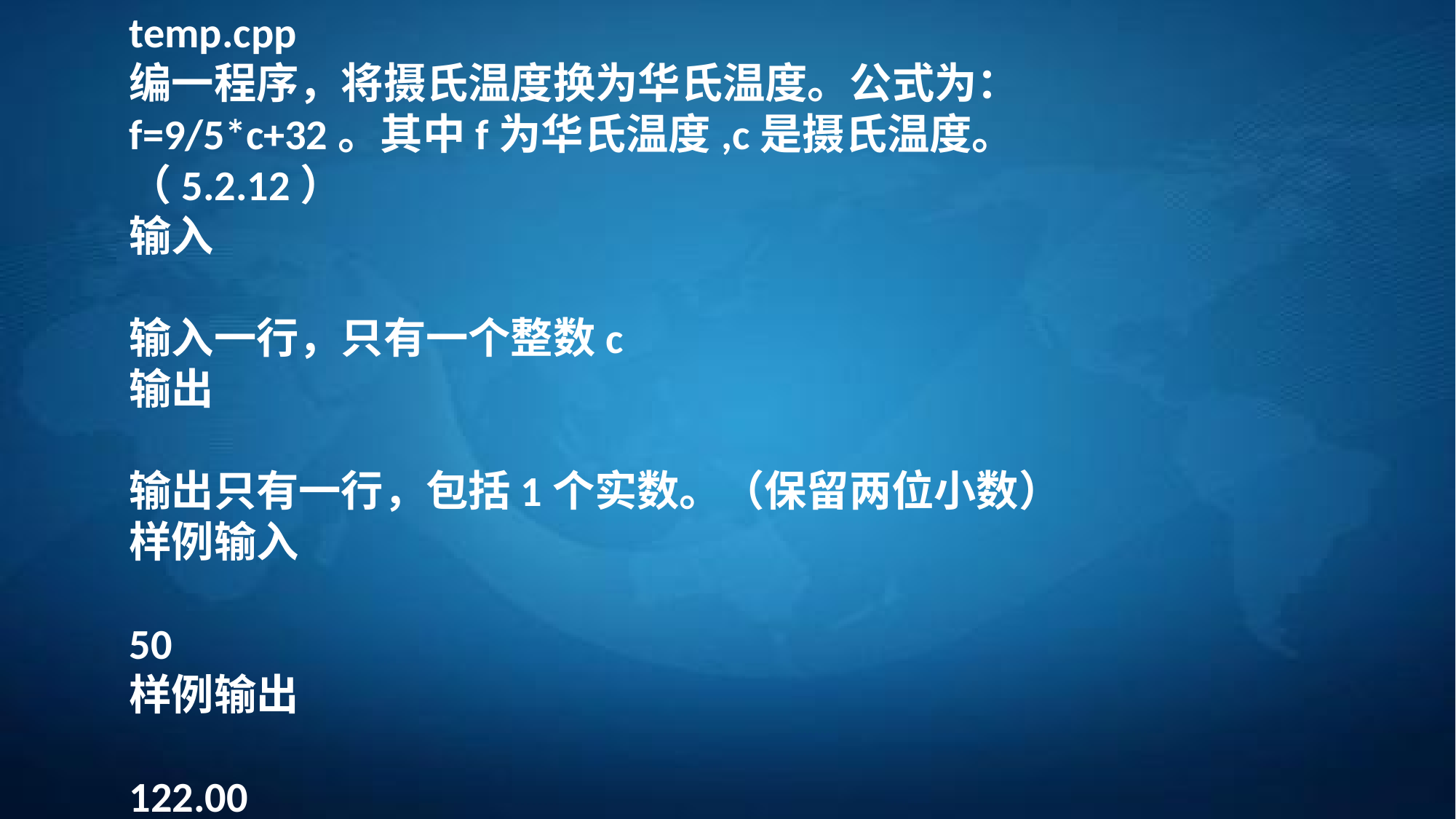

temp.cpp
编一程序，将摄氏温度换为华氏温度。公式为：f=9/5*c+32。其中f为华氏温度,c是摄氏温度。（5.2.12）
输入

输入一行，只有一个整数c
输出

输出只有一行，包括1个实数。（保留两位小数）
样例输入

50
样例输出

122.00